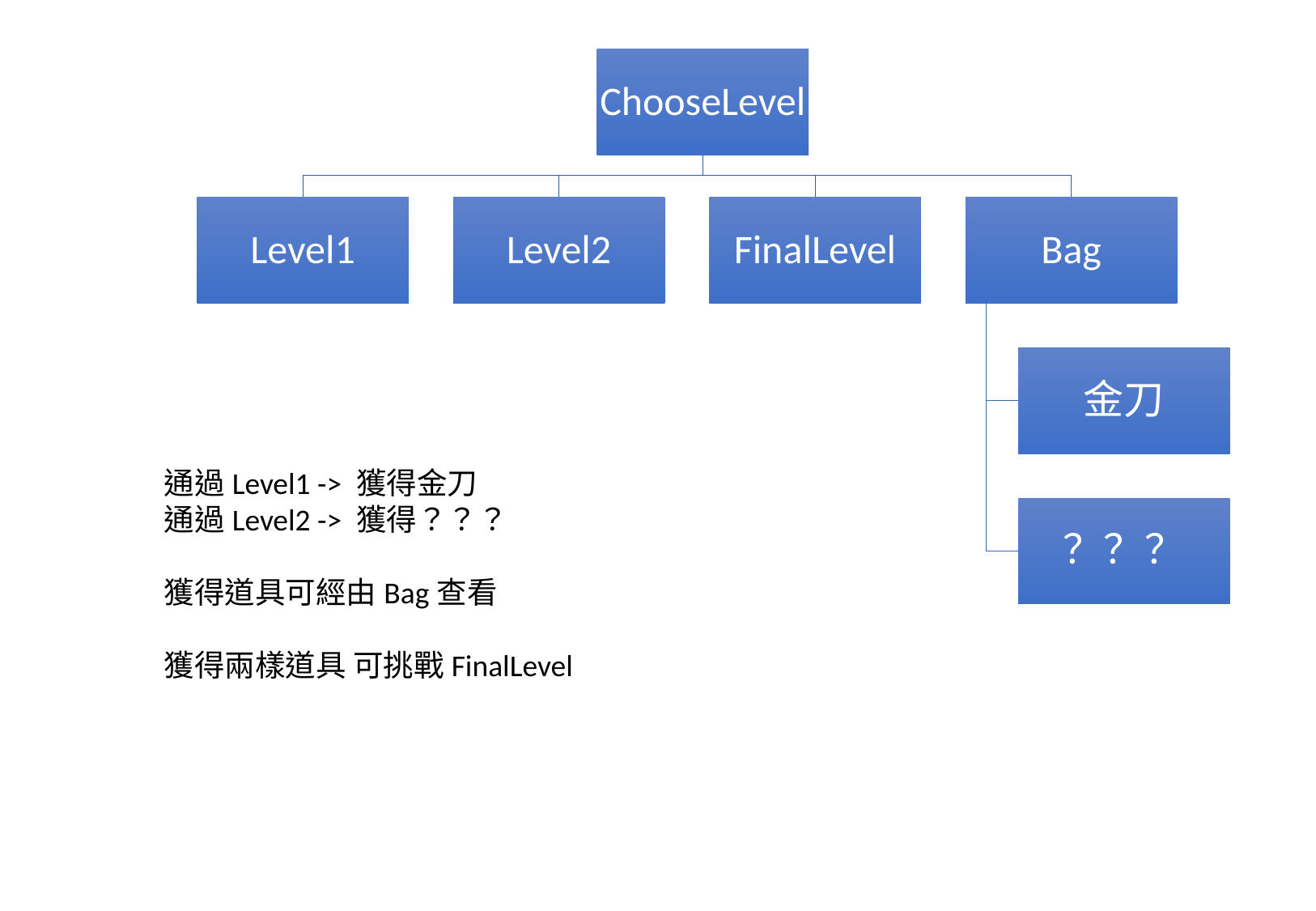

ChooseLevel
Level1
Level2
FinalLevel
Bag
金刀
？？？
通過Level1 -> 獲得金刀
通過Level2 -> 獲得？？？

獲得道具可經由Bag查看

獲得兩樣道具 可挑戰FinalLevel